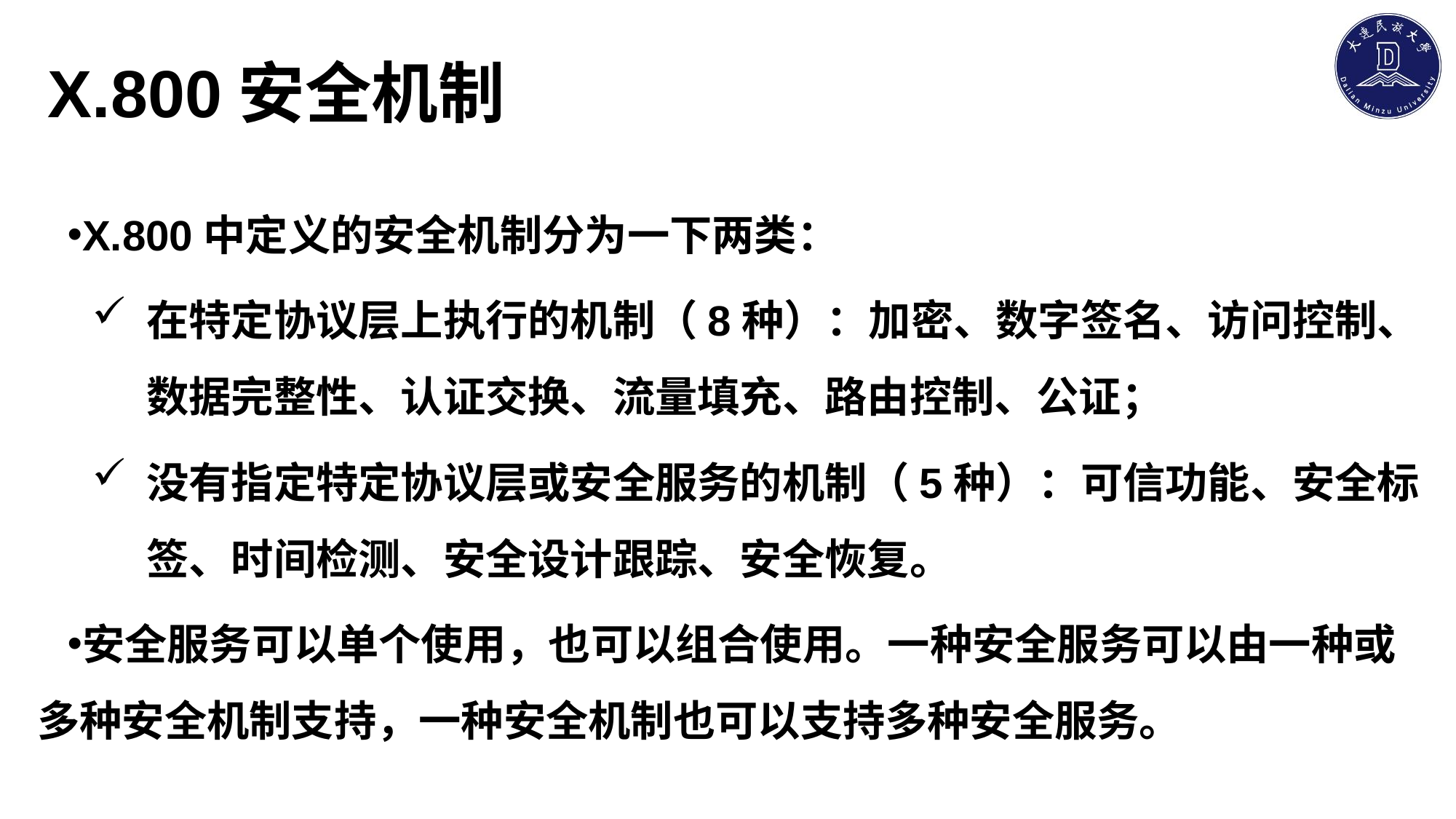

# X.800安全机制
X.800中定义的安全机制分为一下两类：
在特定协议层上执行的机制（8种）：加密、数字签名、访问控制、数据完整性、认证交换、流量填充、路由控制、公证；
没有指定特定协议层或安全服务的机制（5种）：可信功能、安全标签、时间检测、安全设计跟踪、安全恢复。
安全服务可以单个使用，也可以组合使用。一种安全服务可以由一种或多种安全机制支持，一种安全机制也可以支持多种安全服务。